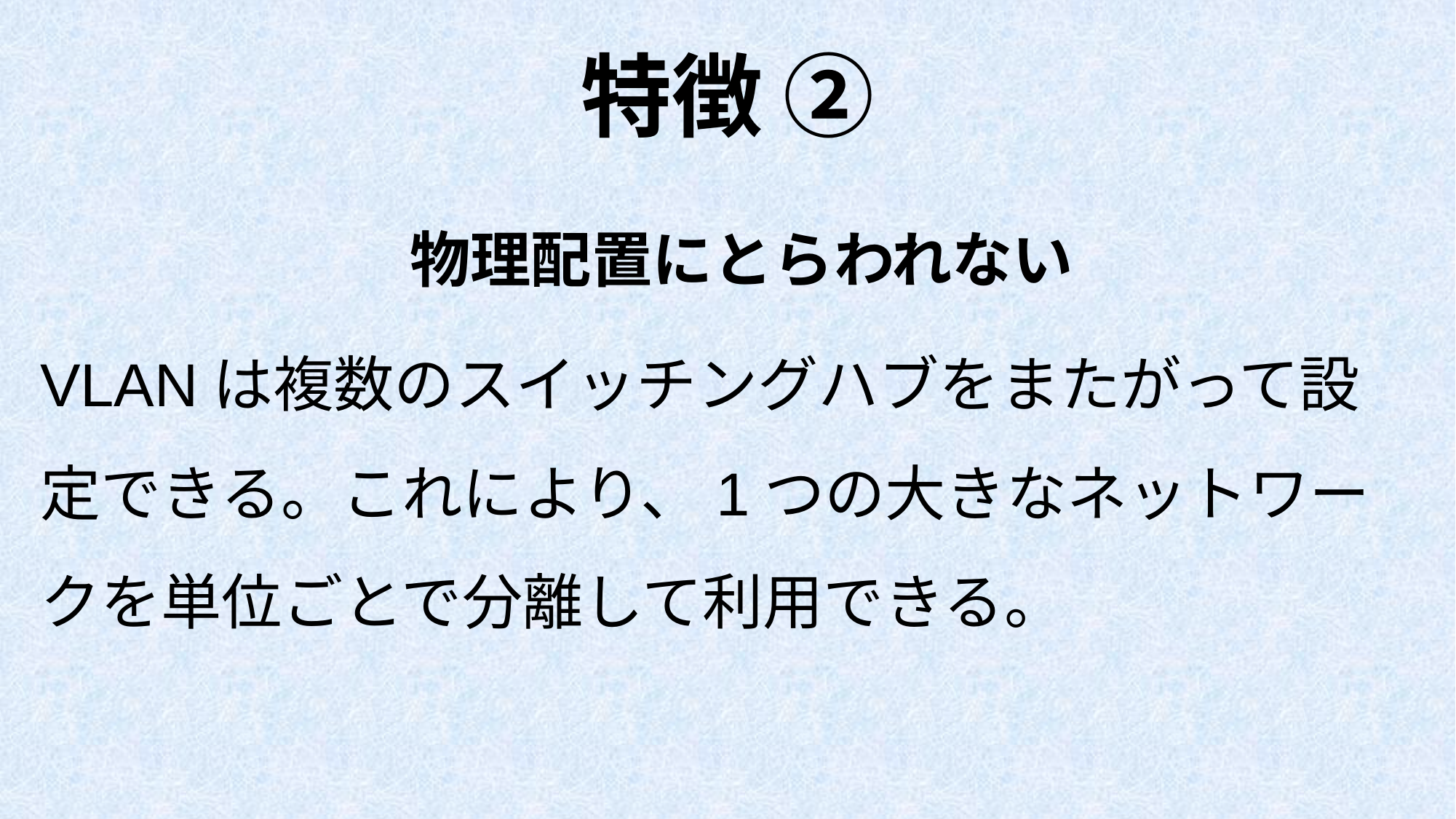

# 特徴 ②
 物理配置にとらわれない
VLANは複数のスイッチングハブをまたがって設定できる。これにより、1つの大きなネットワークを単位ごとで分離して利用できる。